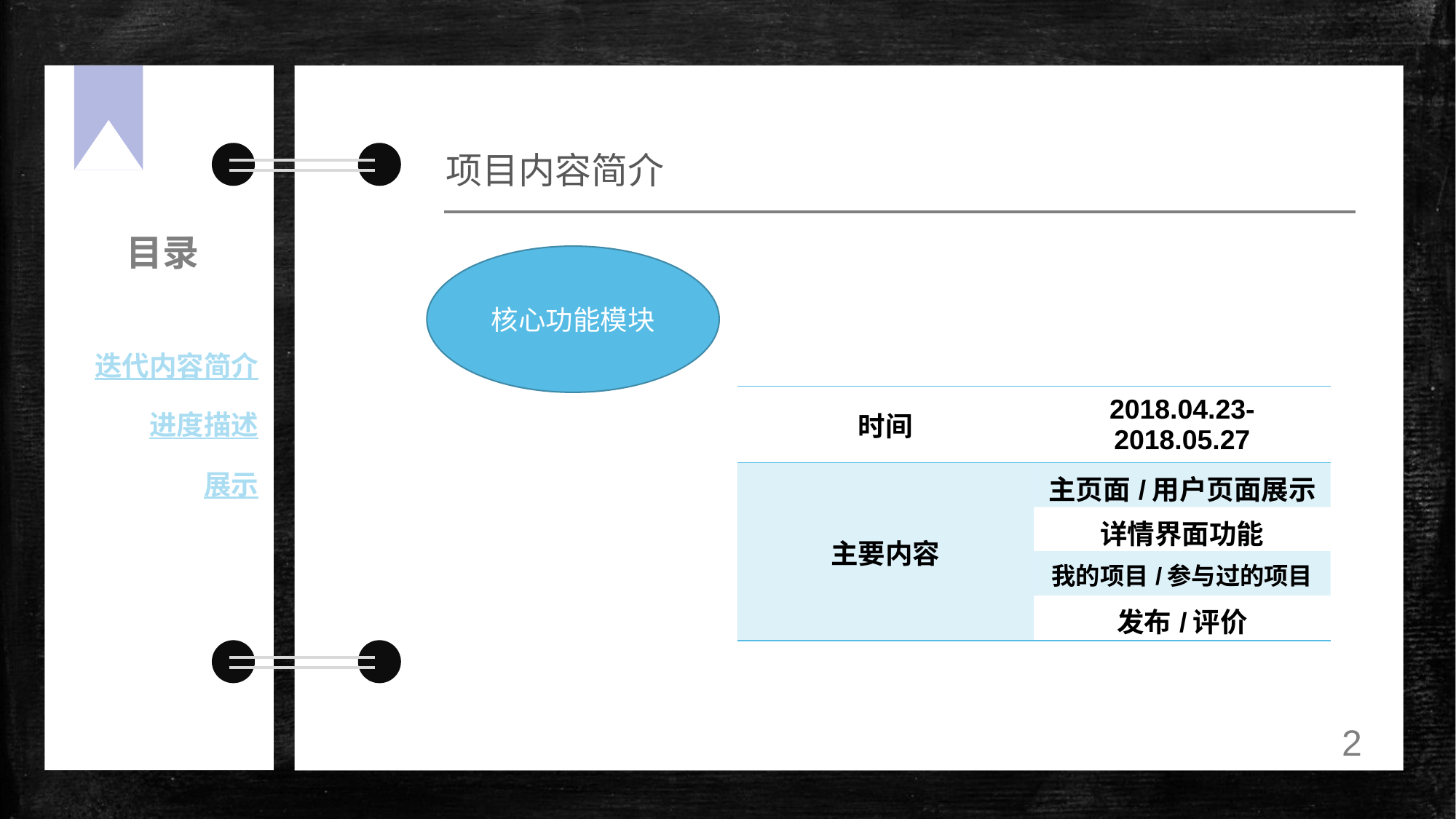

项目内容简介
目录
核心功能模块
迭代内容简介
进度描述
展示
| 时间 | 2018.04.23-2018.05.27 |
| --- | --- |
| 主要内容 | 主页面/用户页面展示 |
|  | 详情界面功能 |
|  | 我的项目/参与过的项目 |
|  | 发布/评价 |

2